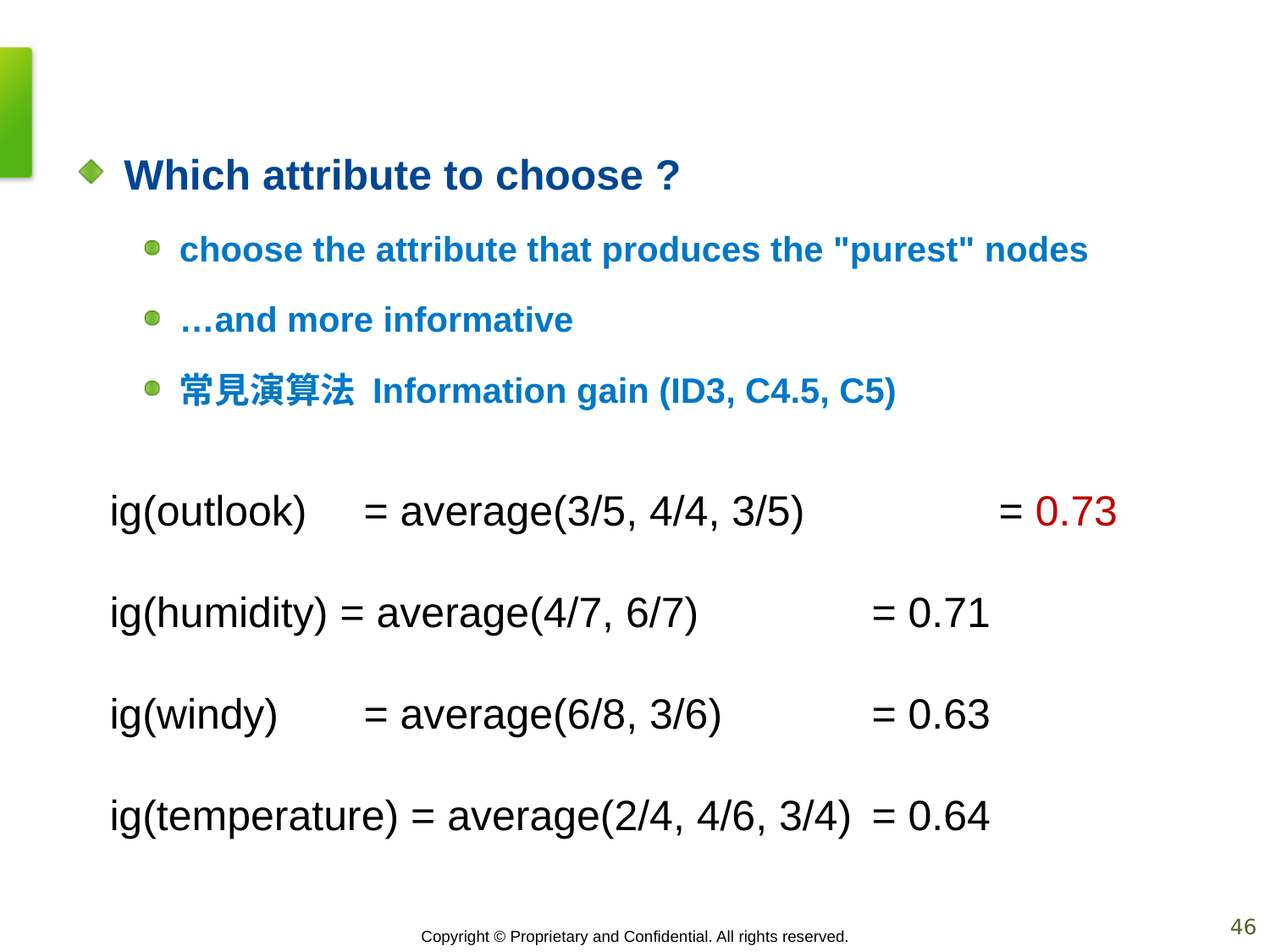

#
Which attribute to choose ?
choose the attribute that produces the "purest" nodes
…and more informative
常見演算法 Information gain (ID3, C4.5, C5)
ig(outlook) 	= average(3/5, 4/4, 3/5) 		= 0.73
ig(humidity) = average(4/7, 6/7) 		= 0.71
ig(windy) 	= average(6/8, 3/6) 		= 0.63
ig(temperature) = average(2/4, 4/6, 3/4) 	= 0.64

46